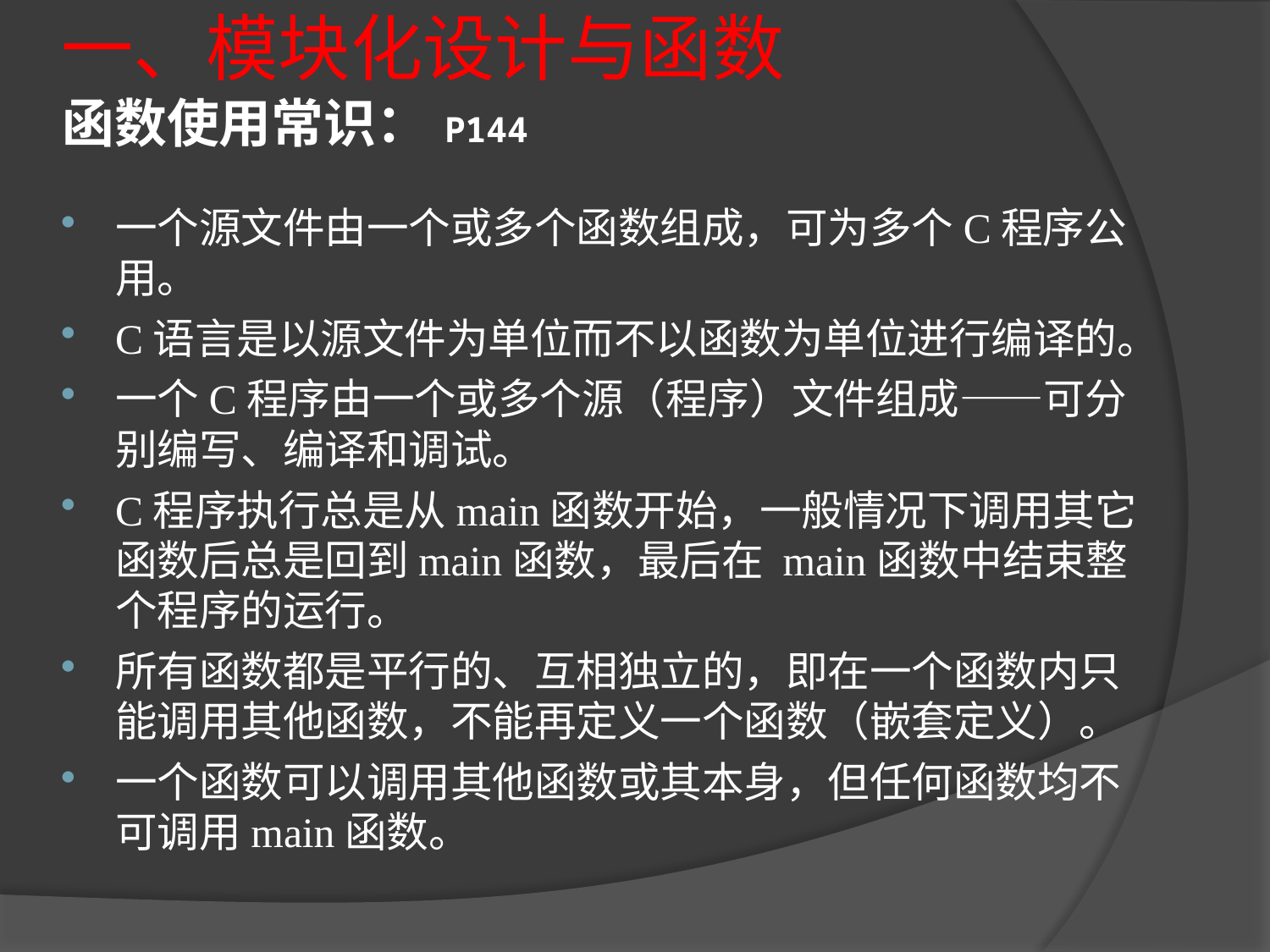

# 一、模块化设计与函数
函数使用常识： P144

一个源文件由一个或多个函数组成，可为多个C程序公用。
C语言是以源文件为单位而不以函数为单位进行编译的。
一个C程序由一个或多个源（程序）文件组成——可分别编写、编译和调试。
C程序执行总是从main函数开始，一般情况下调用其它函数后总是回到main函数，最后在 main函数中结束整个程序的运行。
所有函数都是平行的、互相独立的，即在一个函数内只能调用其他函数，不能再定义一个函数（嵌套定义）。
一个函数可以调用其他函数或其本身，但任何函数均不可调用main函数。